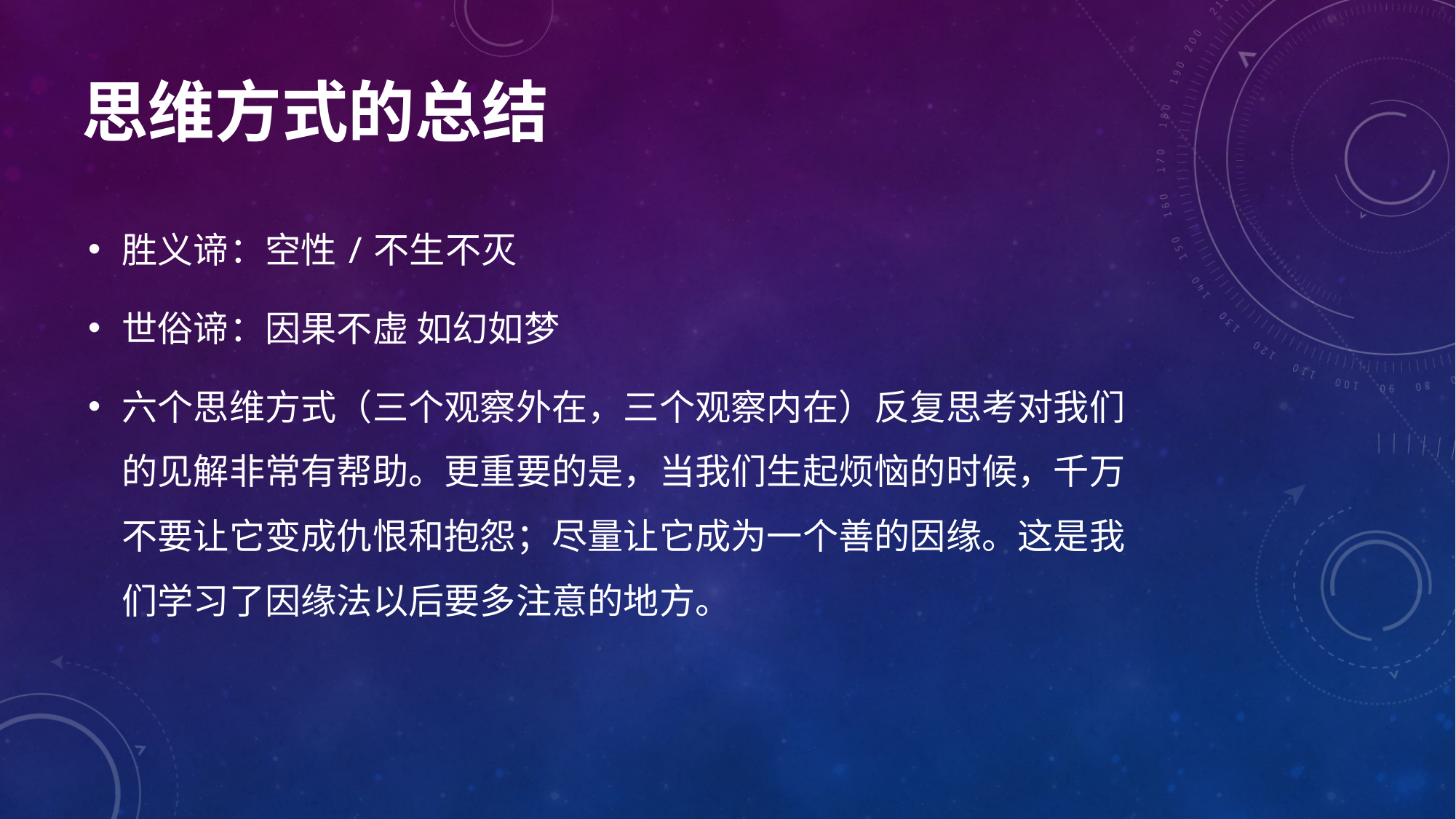

# 思维方式的总结
胜义谛：空性/不生不灭
世俗谛：因果不虚 如幻如梦
六个思维方式（三个观察外在，三个观察内在）反复思考对我们的见解非常有帮助。更重要的是，当我们生起烦恼的时候，千万不要让它变成仇恨和抱怨；尽量让它成为一个善的因缘。这是我们学习了因缘法以后要多注意的地方。